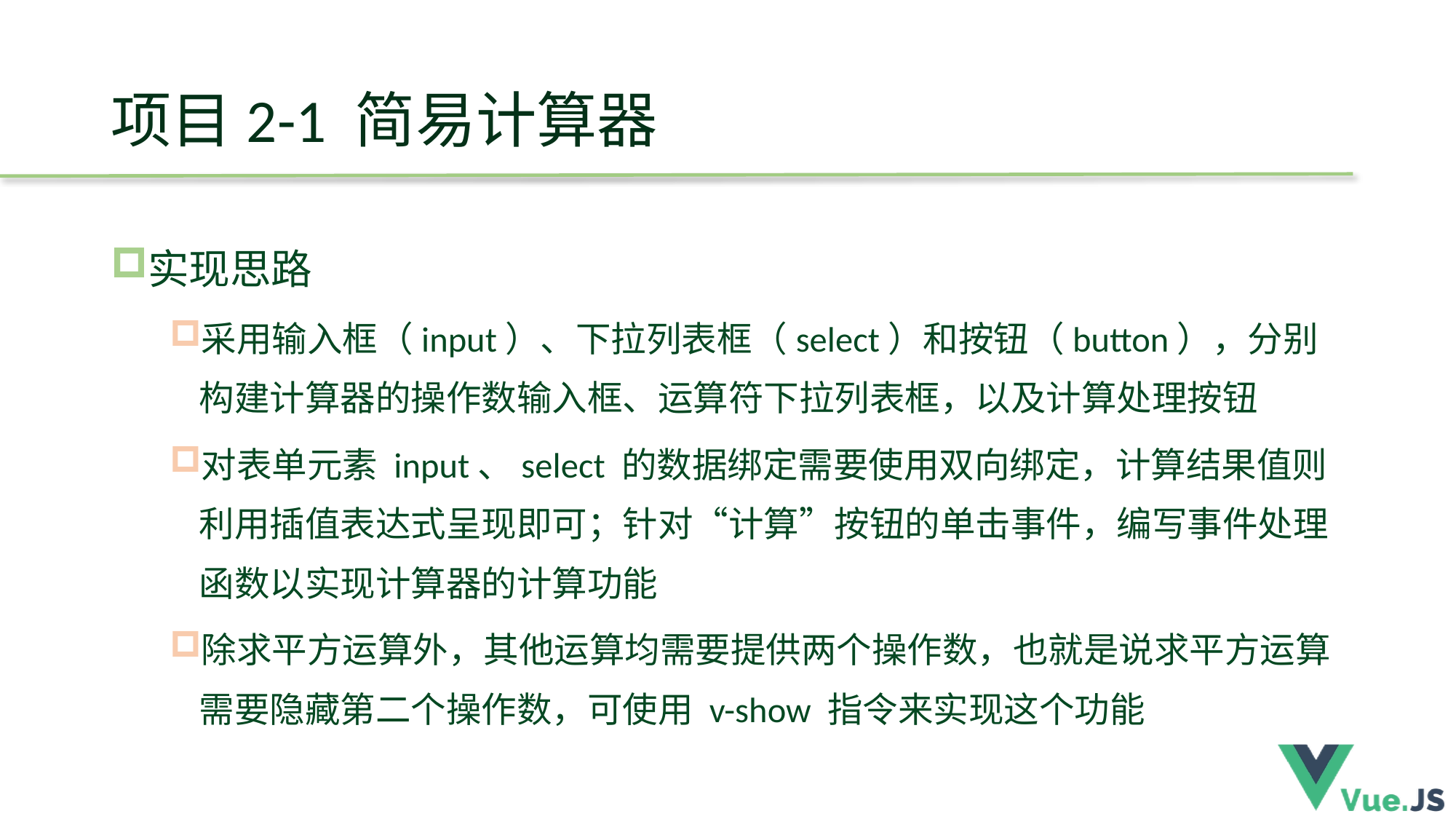

# 项目2-1 简易计算器
实现思路
采用输入框（input）、下拉列表框（select）和按钮（button），分别构建计算器的操作数输入框、运算符下拉列表框，以及计算处理按钮
对表单元素 input、select 的数据绑定需要使用双向绑定，计算结果值则利用插值表达式呈现即可；针对“计算”按钮的单击事件，编写事件处理函数以实现计算器的计算功能
除求平方运算外，其他运算均需要提供两个操作数，也就是说求平方运算需要隐藏第二个操作数，可使用 v-show 指令来实现这个功能